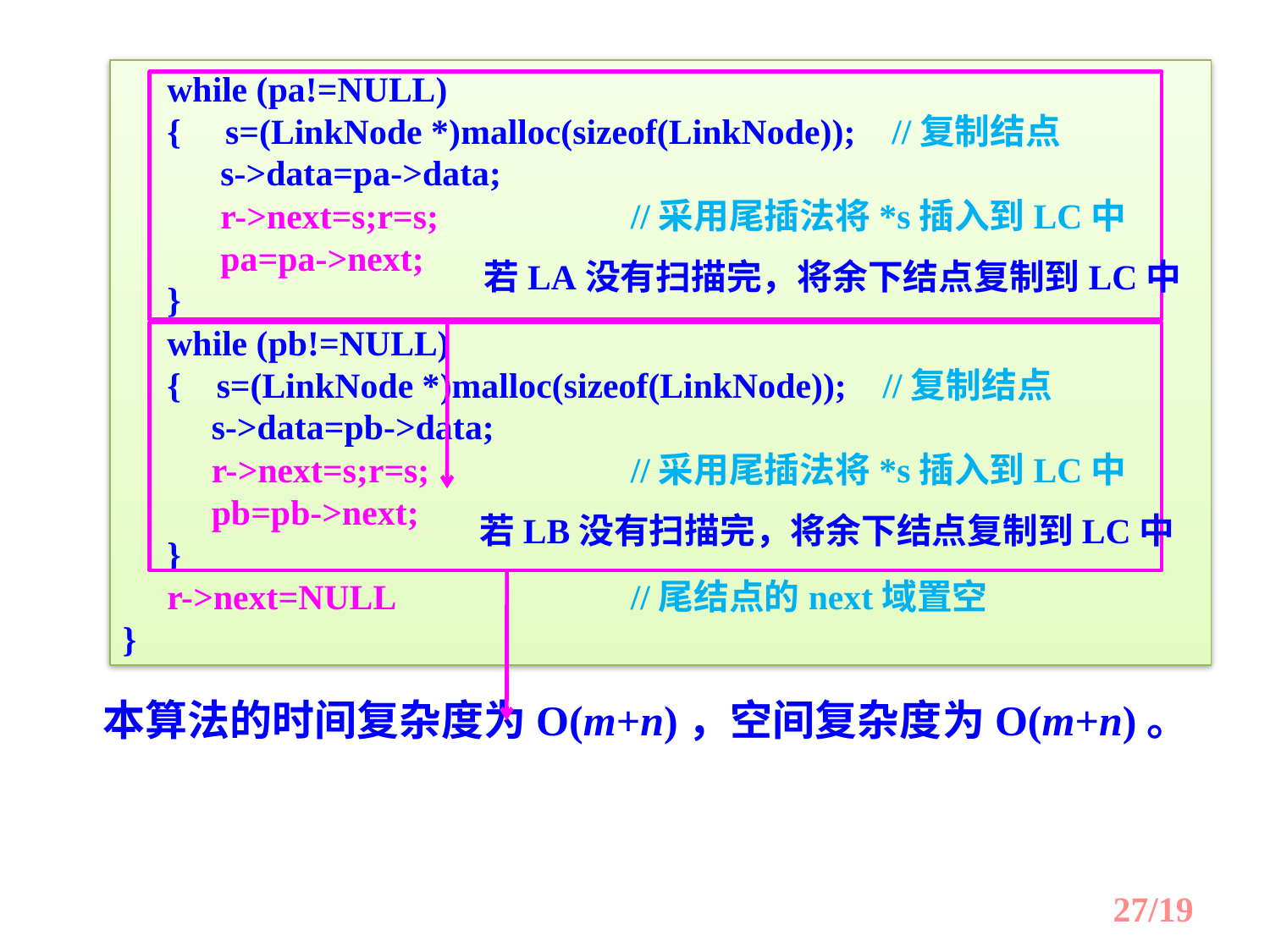

while (pa!=NULL)
     {     s=(LinkNode *)malloc(sizeof(LinkNode));    //复制结点
           s->data=pa->data;
           r->next=s;r=s;		//采用尾插法将*s插入到LC中
           pa=pa->next;
     }
     while (pb!=NULL)
     {    s=(LinkNode *)malloc(sizeof(LinkNode));    //复制结点
          s->data=pb->data;
          r->next=s;r=s;		//采用尾插法将*s插入到LC中
          pb=pb->next;
     }
     r->next=NULL		//尾结点的next域置空
}

若LA没有扫描完，将余下结点复制到LC中

若LB没有扫描完，将余下结点复制到LC中
本算法的时间复杂度为O(m+n)，空间复杂度为O(m+n)。
27